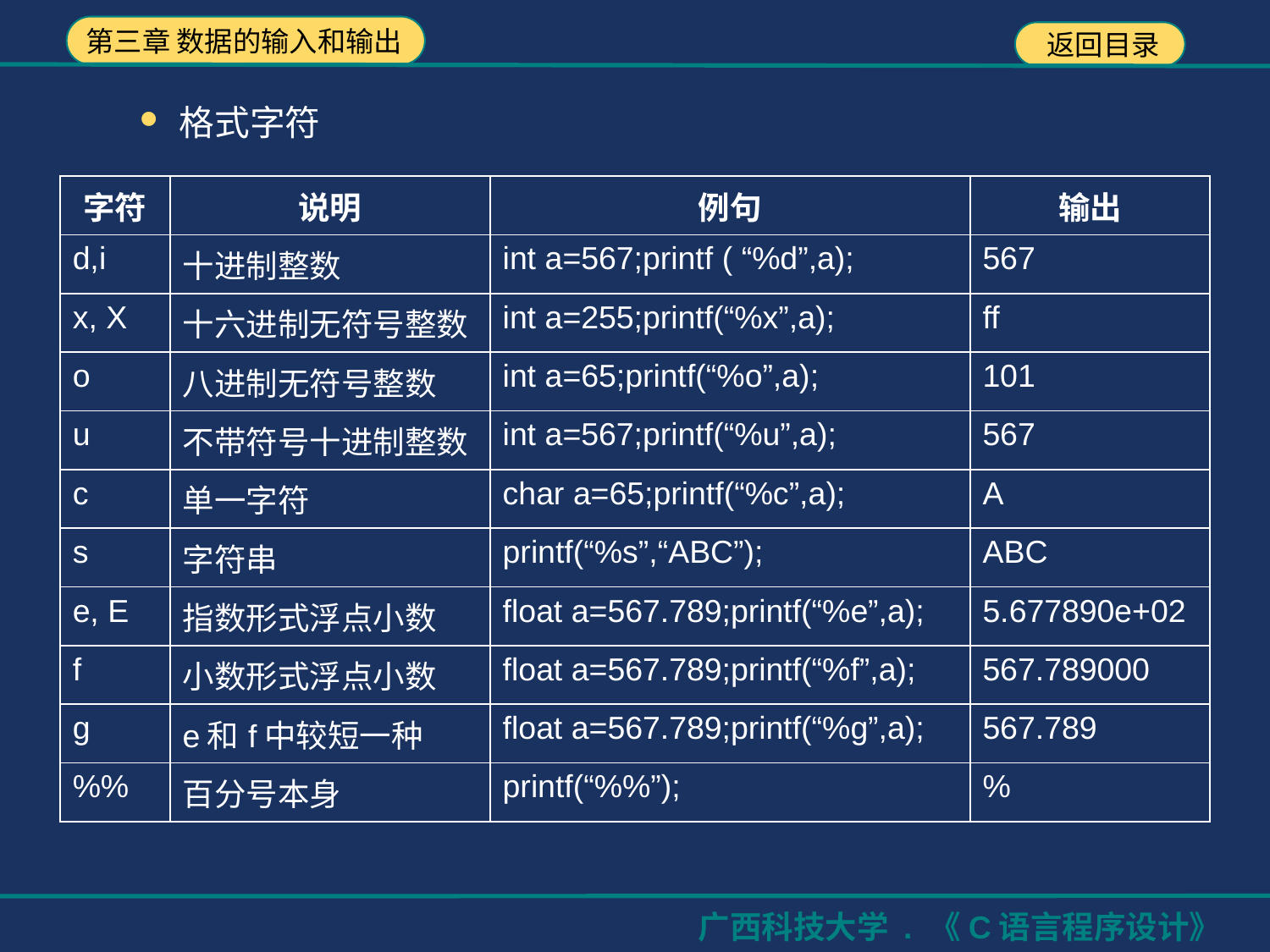

格式字符
| 字符 | 说明 | 例句 | 输出 |
| --- | --- | --- | --- |
| d,i | 十进制整数 | int a=567;printf ( “%d”,a); | 567 |
| x, X | 十六进制无符号整数 | int a=255;printf(“%x”,a); | ff |
| o | 八进制无符号整数 | int a=65;printf(“%o”,a); | 101 |
| u | 不带符号十进制整数 | int a=567;printf(“%u”,a); | 567 |
| c | 单一字符 | char a=65;printf(“%c”,a); | A |
| s | 字符串 | printf(“%s”,“ABC”); | ABC |
| e, E | 指数形式浮点小数 | float a=567.789;printf(“%e”,a); | 5.677890e+02 |
| f | 小数形式浮点小数 | float a=567.789;printf(“%f”,a); | 567.789000 |
| g | e和f中较短一种 | float a=567.789;printf(“%g”,a); | 567.789 |
| %% | 百分号本身 | printf(“%%”); | % |